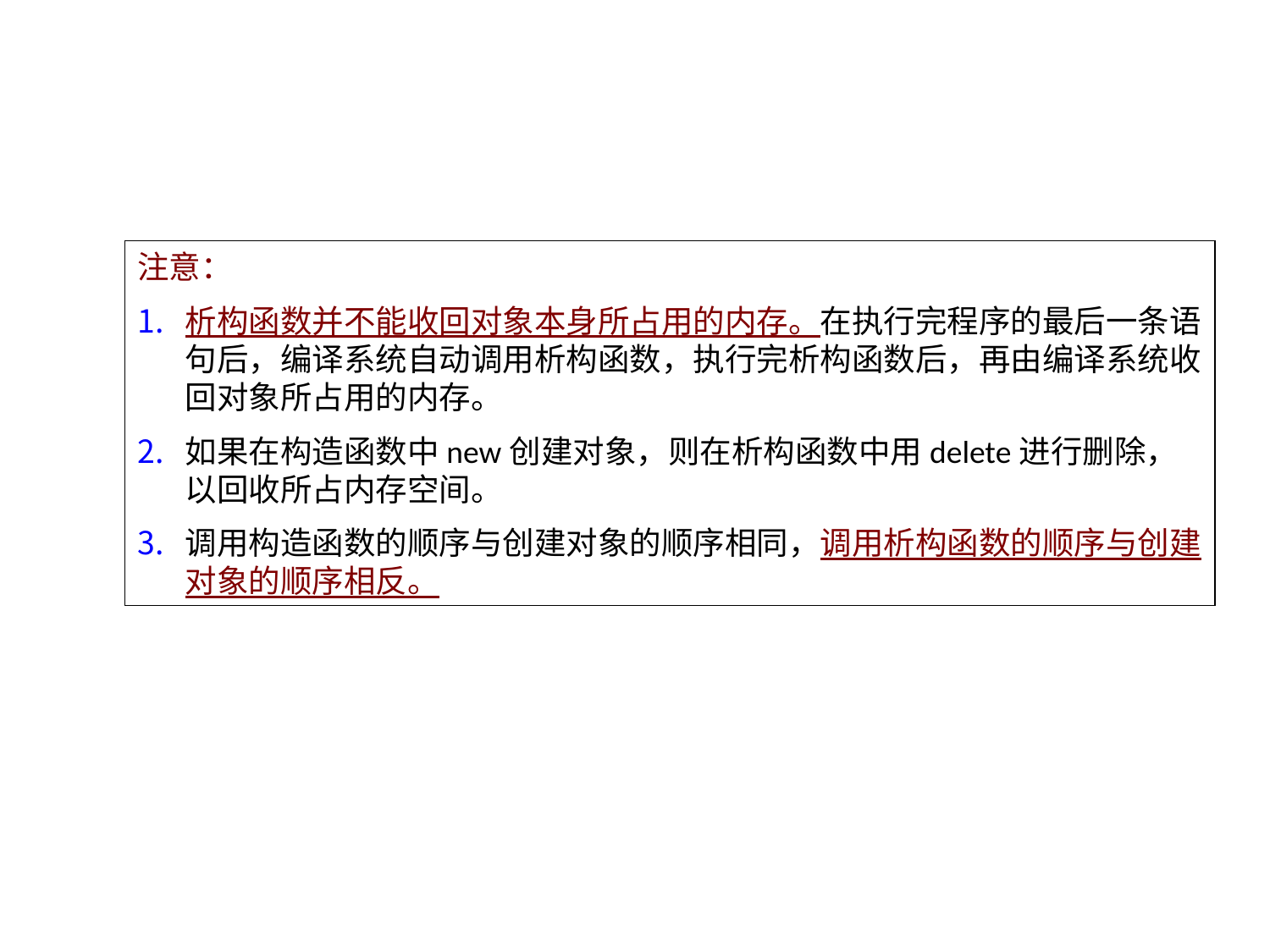

注意：
析构函数并不能收回对象本身所占用的内存。在执行完程序的最后一条语句后，编译系统自动调用析构函数，执行完析构函数后，再由编译系统收回对象所占用的内存。
如果在构造函数中new创建对象，则在析构函数中用delete进行删除，以回收所占内存空间。
调用构造函数的顺序与创建对象的顺序相同，调用析构函数的顺序与创建对象的顺序相反。